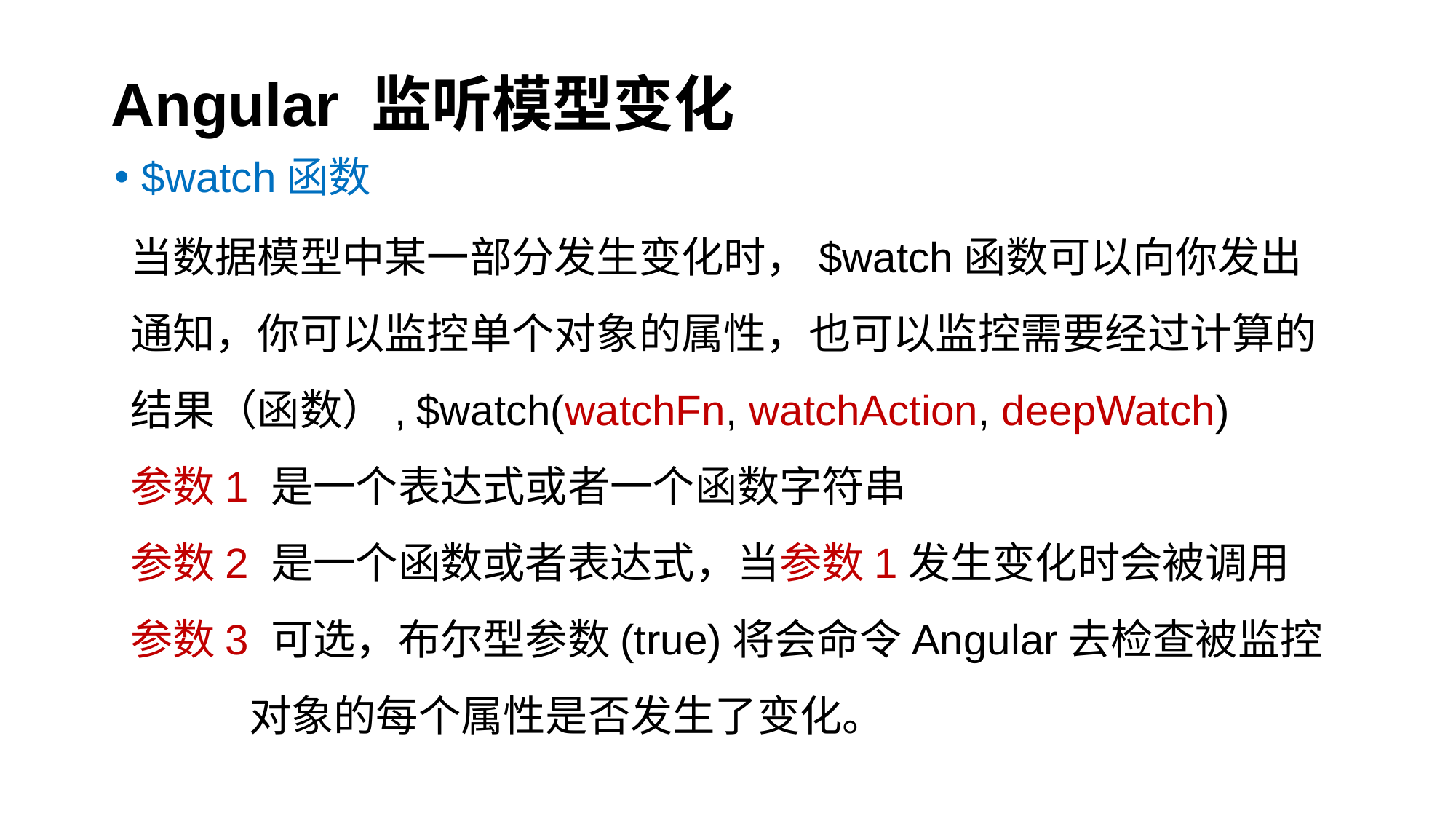

# Angular 监听模型变化
$watch函数
当数据模型中某一部分发生变化时，$watch函数可以向你发出通知，你可以监控单个对象的属性，也可以监控需要经过计算的结果（函数）, $watch(watchFn, watchAction, deepWatch)
参数1 是一个表达式或者一个函数字符串
参数2 是一个函数或者表达式，当参数1发生变化时会被调用
参数3 可选，布尔型参数(true)将会命令Angular去检查被监控	 对象的每个属性是否发生了变化。